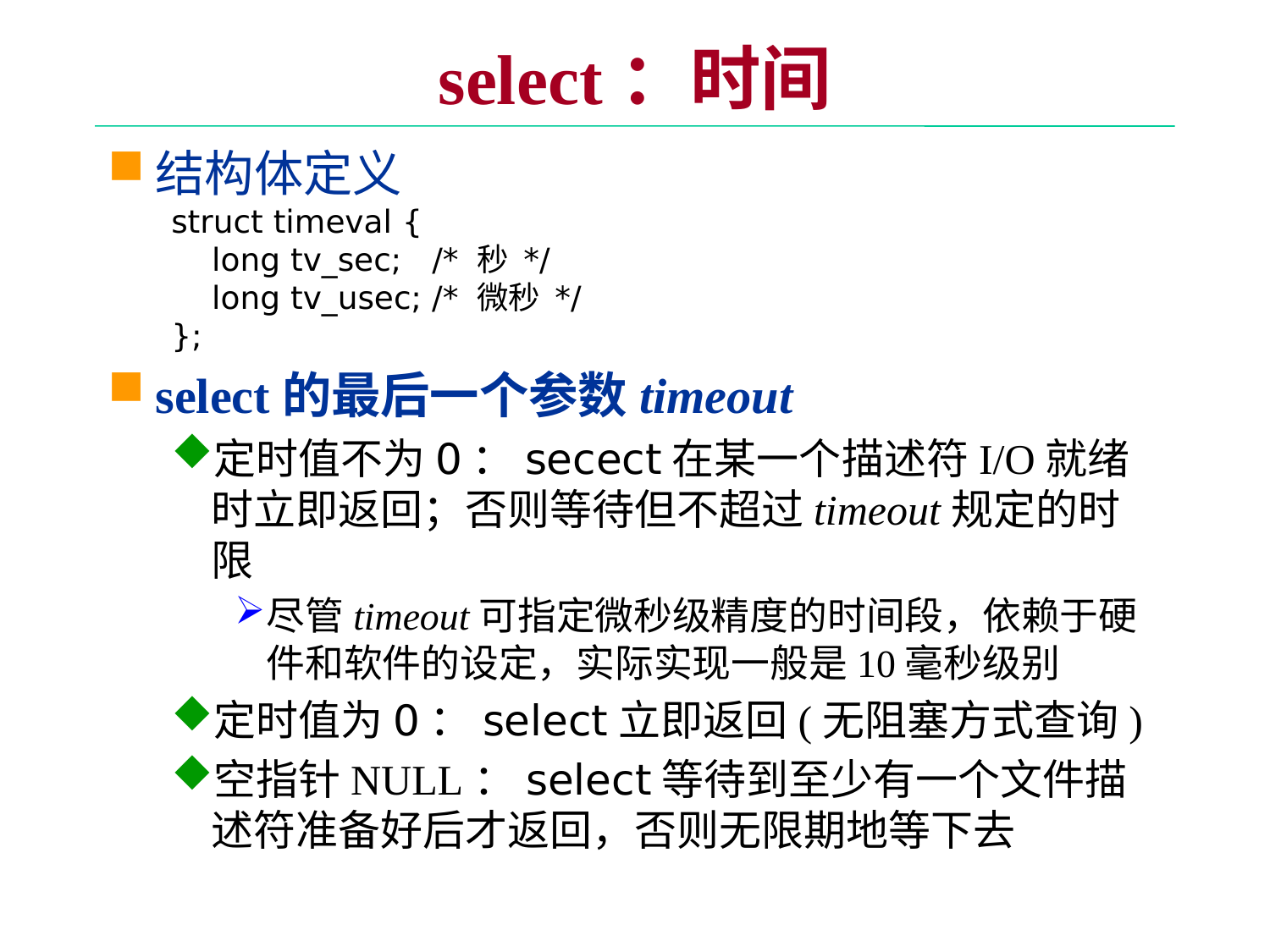

# select：时间
结构体定义
struct timeval {
    long tv_sec;   /* 秒 */
    long tv_usec; /* 微秒 */
};
select的最后一个参数timeout
定时值不为0：secect在某一个描述符I/O就绪时立即返回；否则等待但不超过timeout规定的时限
尽管timeout可指定微秒级精度的时间段，依赖于硬件和软件的设定，实际实现一般是10毫秒级别
定时值为0：select立即返回(无阻塞方式查询)
空指针NULL：select等待到至少有一个文件描述符准备好后才返回，否则无限期地等下去